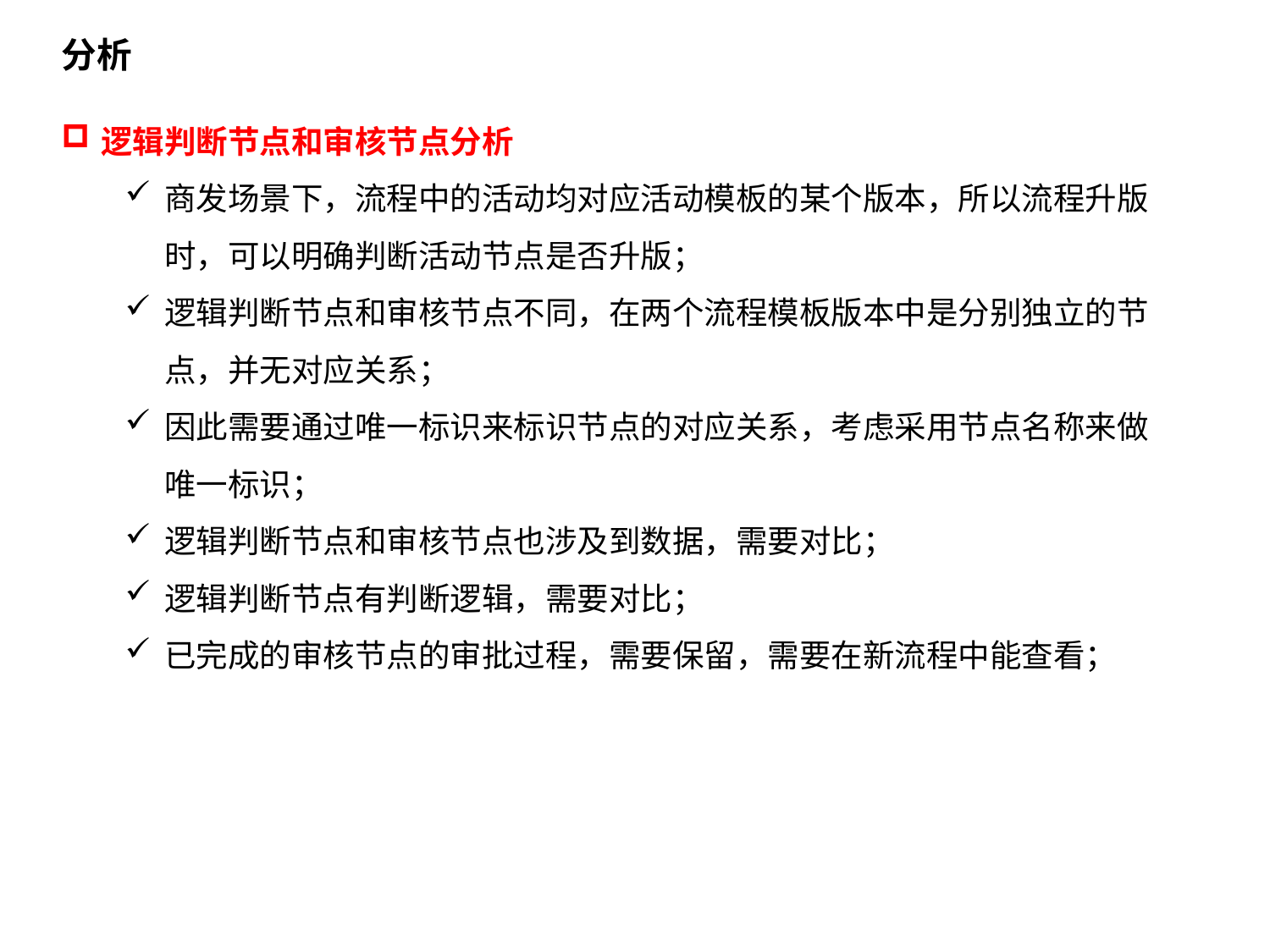

分析
逻辑判断节点和审核节点分析
商发场景下，流程中的活动均对应活动模板的某个版本，所以流程升版时，可以明确判断活动节点是否升版；
逻辑判断节点和审核节点不同，在两个流程模板版本中是分别独立的节点，并无对应关系；
因此需要通过唯一标识来标识节点的对应关系，考虑采用节点名称来做唯一标识；
逻辑判断节点和审核节点也涉及到数据，需要对比；
逻辑判断节点有判断逻辑，需要对比；
已完成的审核节点的审批过程，需要保留，需要在新流程中能查看；